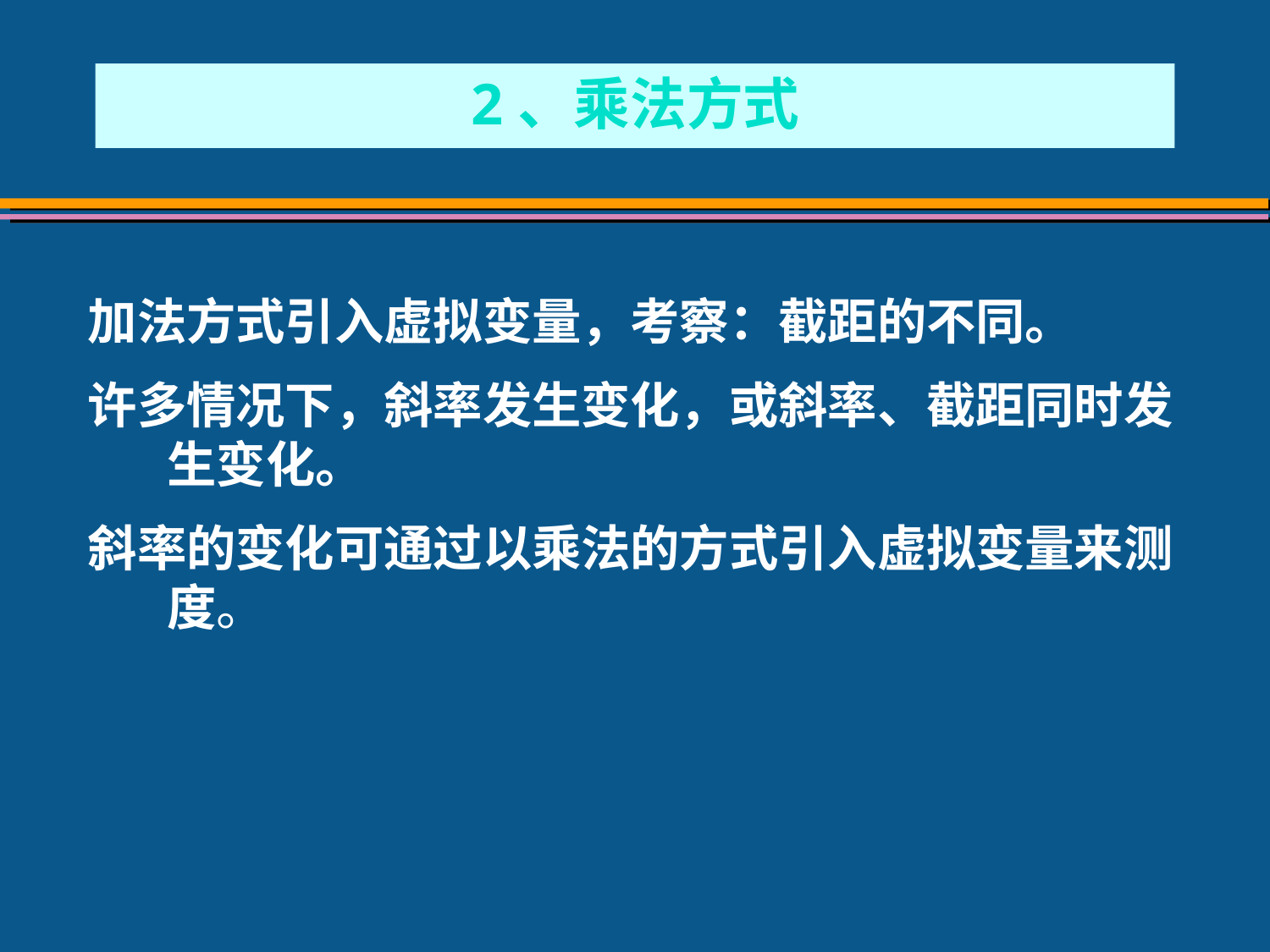

# 2、乘法方式
加法方式引入虚拟变量，考察：截距的不同。
许多情况下，斜率发生变化，或斜率、截距同时发生变化。
斜率的变化可通过以乘法的方式引入虚拟变量来测度。